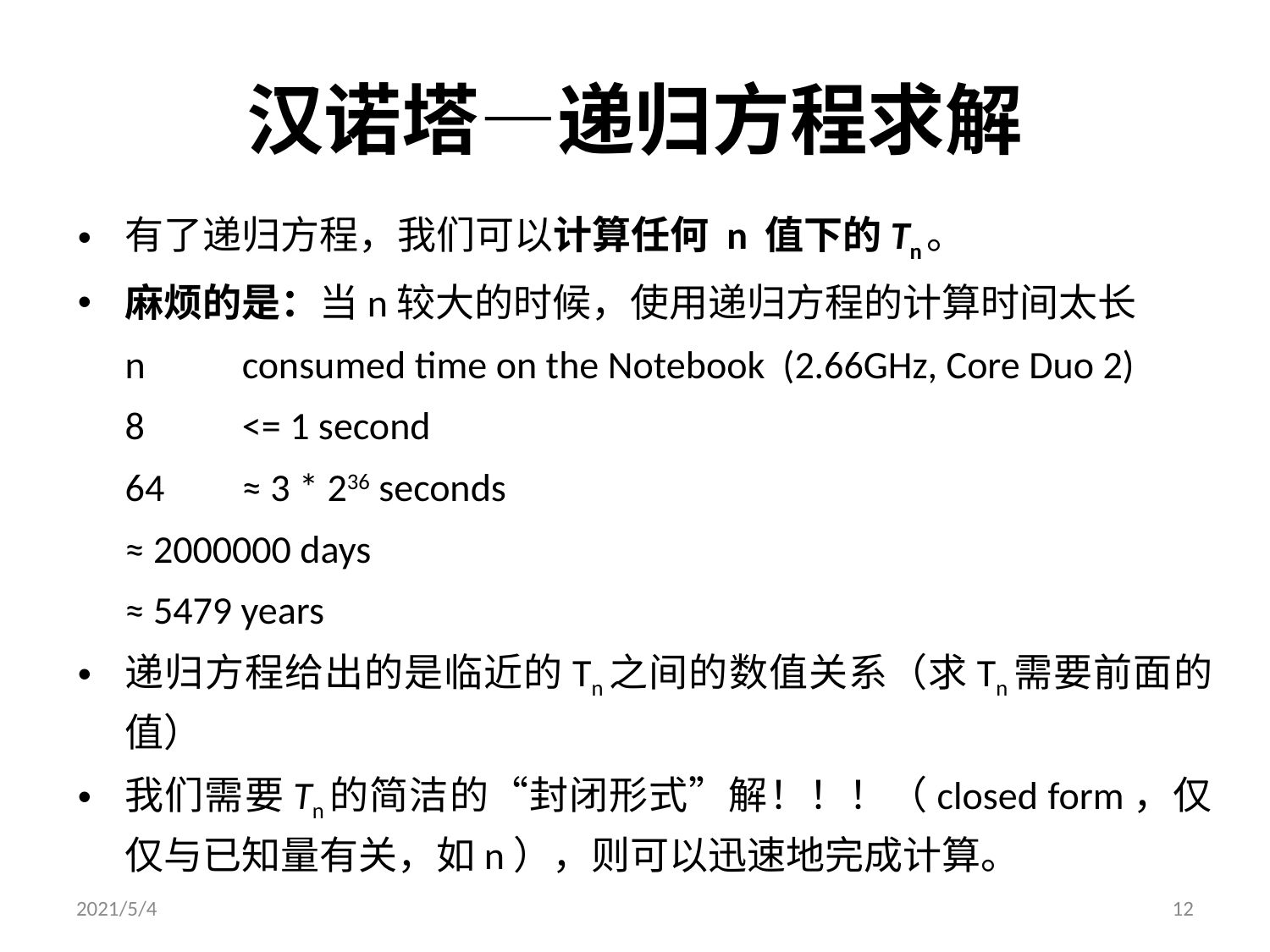

# 汉诺塔—递归方程求解
有了递归方程，我们可以计算任何 n 值下的Tn。
麻烦的是：当n较大的时候，使用递归方程的计算时间太长
		n	consumed time on the Notebook  (2.66GHz, Core Duo 2)
		8	<= 1 second
		64	≈ 3 * 236 seconds
			≈ 2000000 days
			≈ 5479 years
递归方程给出的是临近的Tn之间的数值关系（求Tn需要前面的值）
我们需要Tn的简洁的“封闭形式”解！！！（closed form，仅仅与已知量有关，如n），则可以迅速地完成计算。
2021/5/4
12